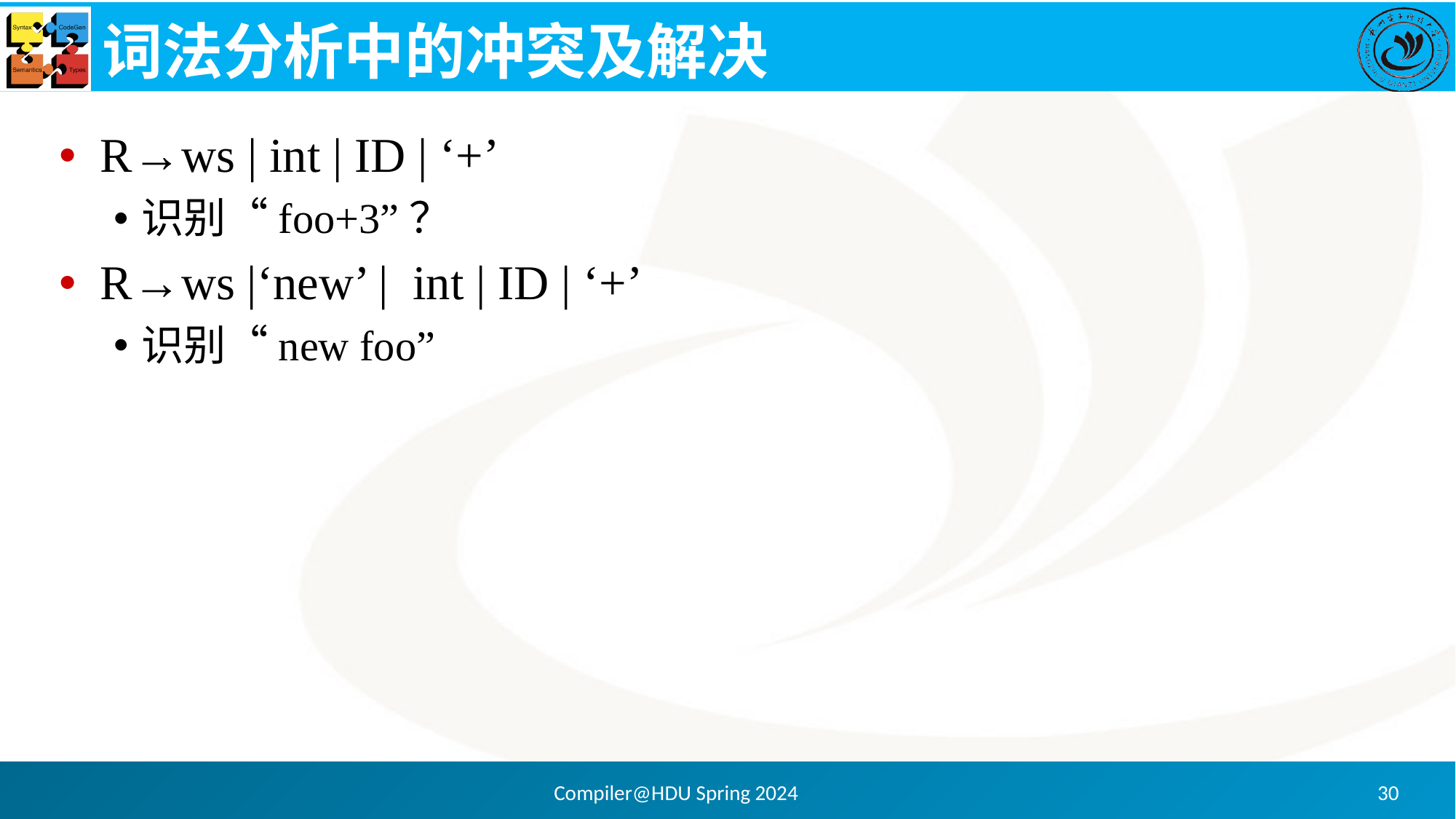

# 词法分析中的冲突及解决
R→ws | int | ID | ‘+’
识别“foo+3”？
R→ws |‘new’ |  int | ID | ‘+’
识别“new foo”
Compiler@HDU Spring 2024
30